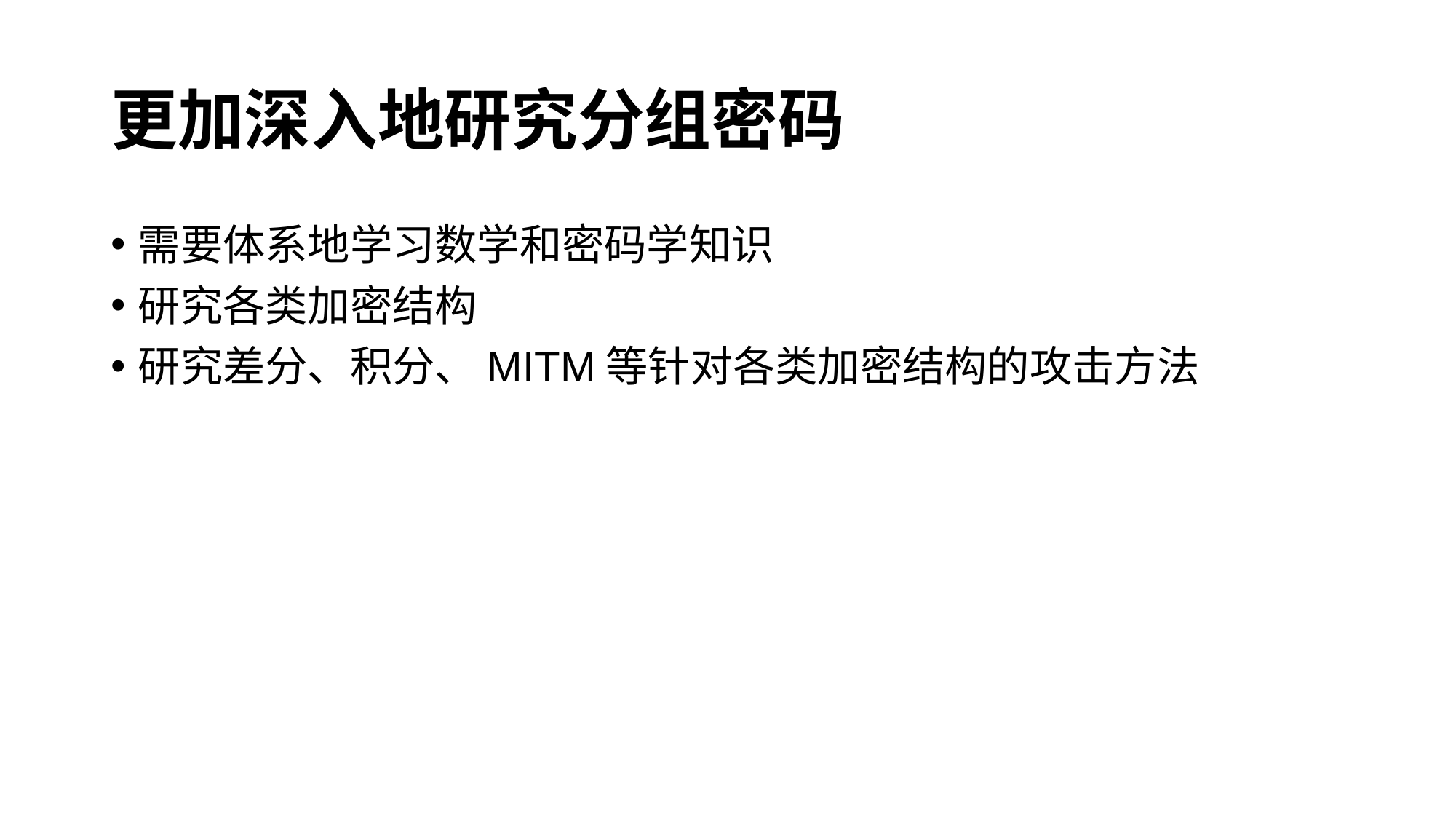

# 更加深入地研究分组密码
需要体系地学习数学和密码学知识
研究各类加密结构
研究差分、积分、MITM等针对各类加密结构的攻击方法